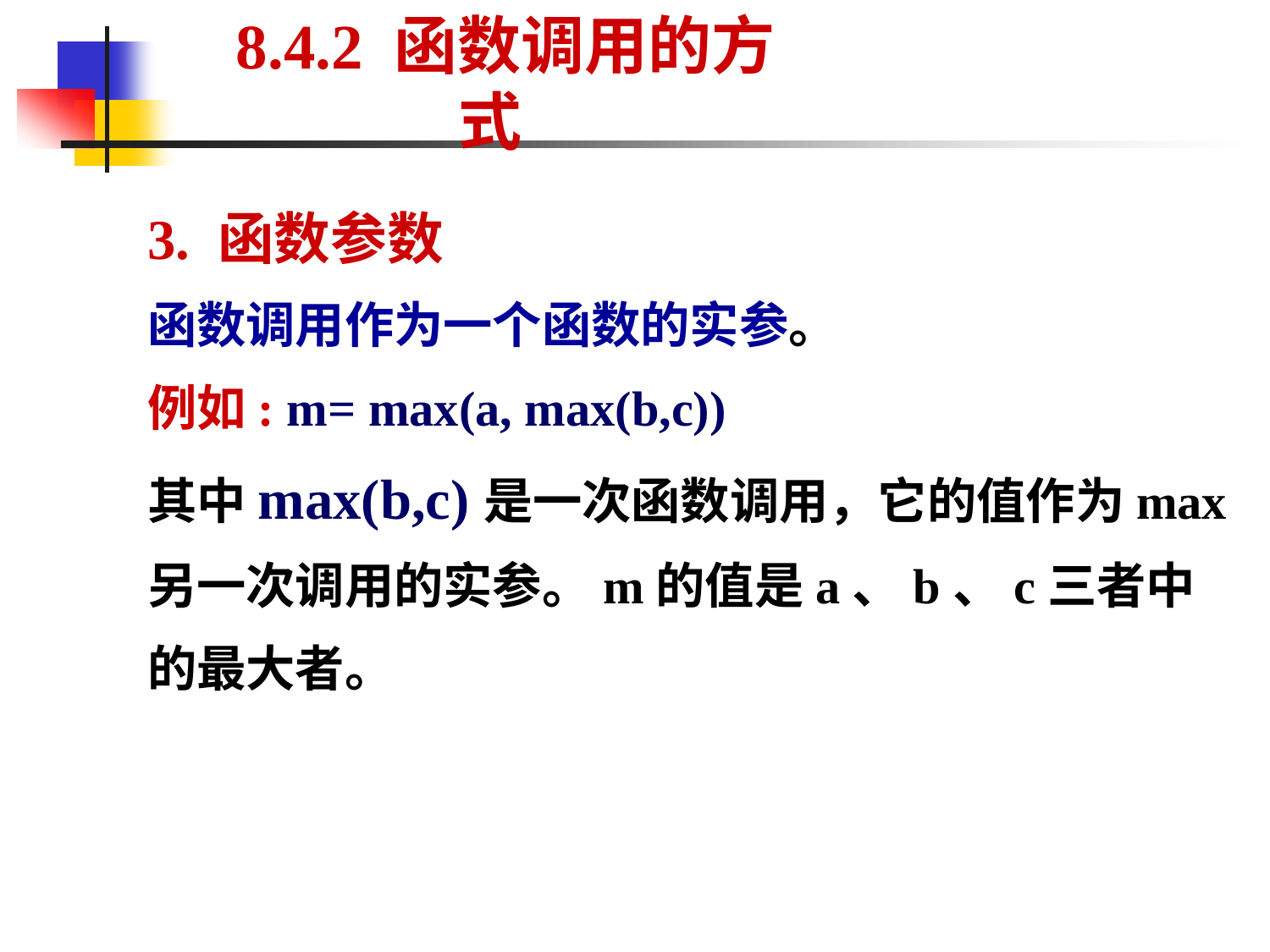

8.4.2 函数调用的方式
3. 函数参数
函数调用作为一个函数的实参。
例如: m= max(a, max(b,c))
其中max(b,c)是一次函数调用，它的值作为max另一次调用的实参。m的值是a、b、c三者中的最大者。